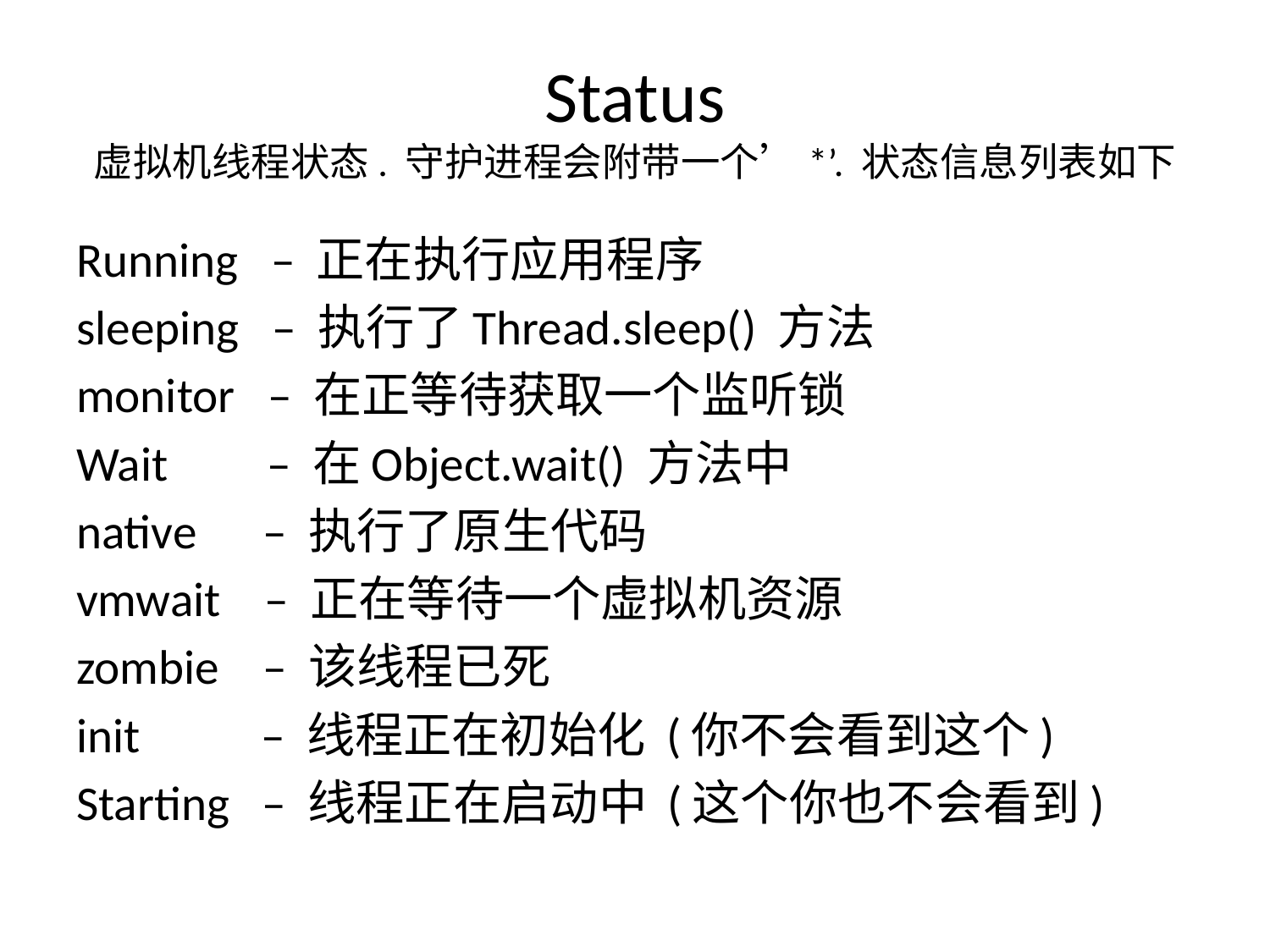

# Status 虚拟机线程状态. 守护进程会附带一个’*’. 状态信息列表如下
Running   – 正在执行应用程序
sleeping   – 执行了Thread.sleep() 方法
monitor   – 在正等待获取一个监听锁
Wait         – 在Object.wait() 方法中
native      – 执行了原生代码
vmwait    – 正在等待一个虚拟机资源
zombie    – 该线程已死
init           – 线程正在初始化 (你不会看到这个)
Starting   – 线程正在启动中 (这个你也不会看到)